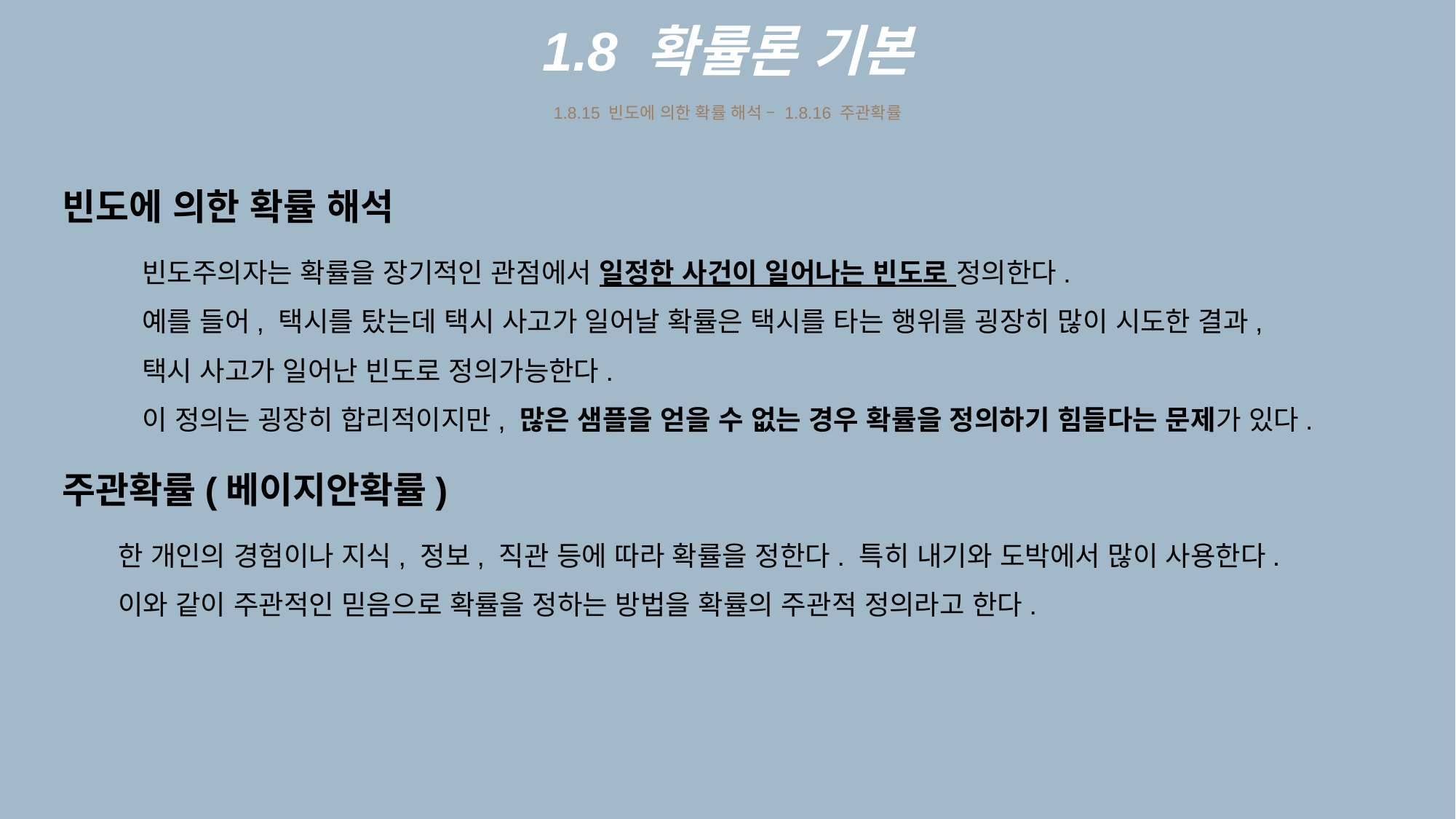

1.8 확률론 기본

1.8.15 빈도에 의한 확률 해석 – 1.8.16 주관확률
빈도에 의한 확률 해석
빈도주의자는 확률을 장기적인 관점에서 일정한 사건이 일어나는 빈도로 정의한다.
예를 들어, 택시를 탔는데 택시 사고가 일어날 확률은 택시를 타는 행위를 굉장히 많이 시도한 결과,
택시 사고가 일어난 빈도로 정의가능한다.
이 정의는 굉장히 합리적이지만, 많은 샘플을 얻을 수 없는 경우 확률을 정의하기 힘들다는 문제가 있다.

주관확률(베이지안확률)
한 개인의 경험이나 지식, 정보, 직관 등에 따라 확률을 정한다. 특히 내기와 도박에서 많이 사용한다.
이와 같이 주관적인 믿음으로 확률을 정하는 방법을 확률의 주관적 정의라고 한다.